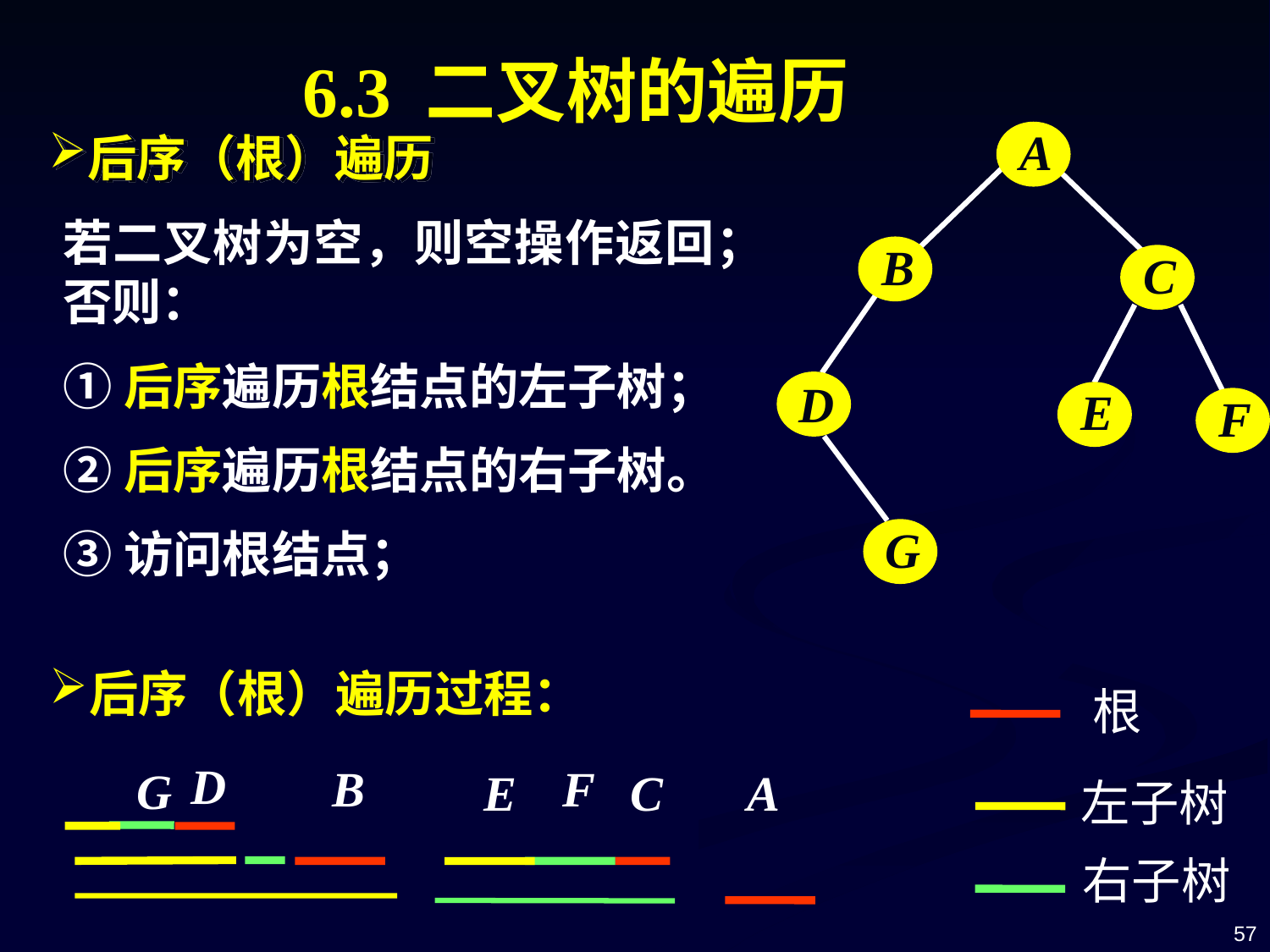

6.3 二叉树的遍历
A
后序（根）遍历

若二叉树为空，则空操作返回；否则：
①后序遍历根结点的左子树；
②后序遍历根结点的右子树。
③访问根结点；
B

C

D

E

F

G

后序（根）遍历过程：
根

D
B
F
G
C
E
A
 左子树

右子树

57